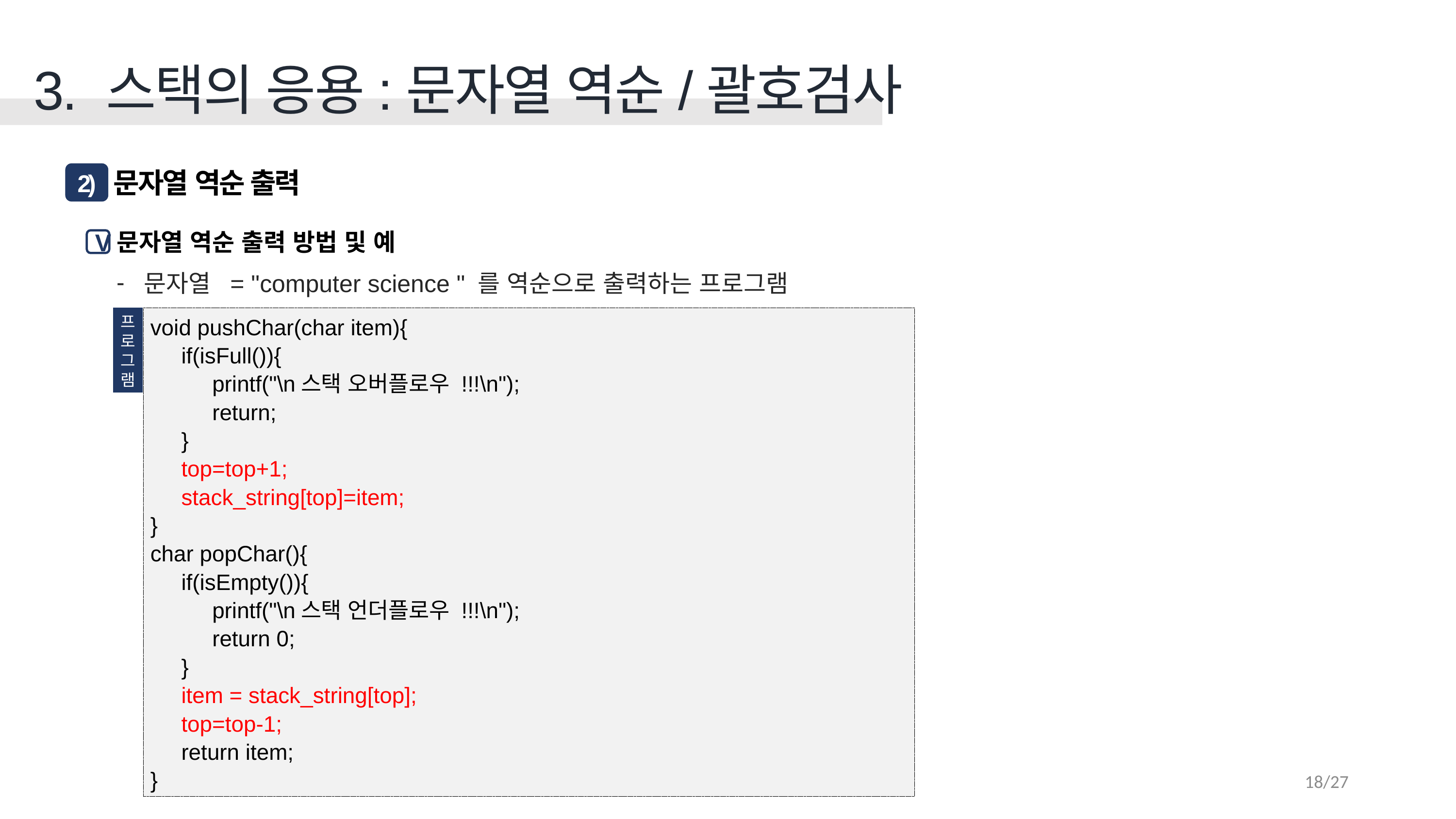

3. 스택의 응용:문자열 역순/괄호검사

문자열 역순 출력
2)
문자열 역순 출력 방법 및 예

문자열  = "computer science " 를 역순으로 출력하는 프로그램

V
프
로
그
램
void pushChar(char item){
     if(isFull()){
          printf("\n스택 오버플로우 !!!\n");
          return;
     }
     top=top+1;
     stack_string[top]=item;
}
char popChar(){
     if(isEmpty()){
          printf("\n스택 언더플로우 !!!\n");
          return 0;
     }
     item = stack_string[top];
     top=top-1;
     return item;
}
18/27